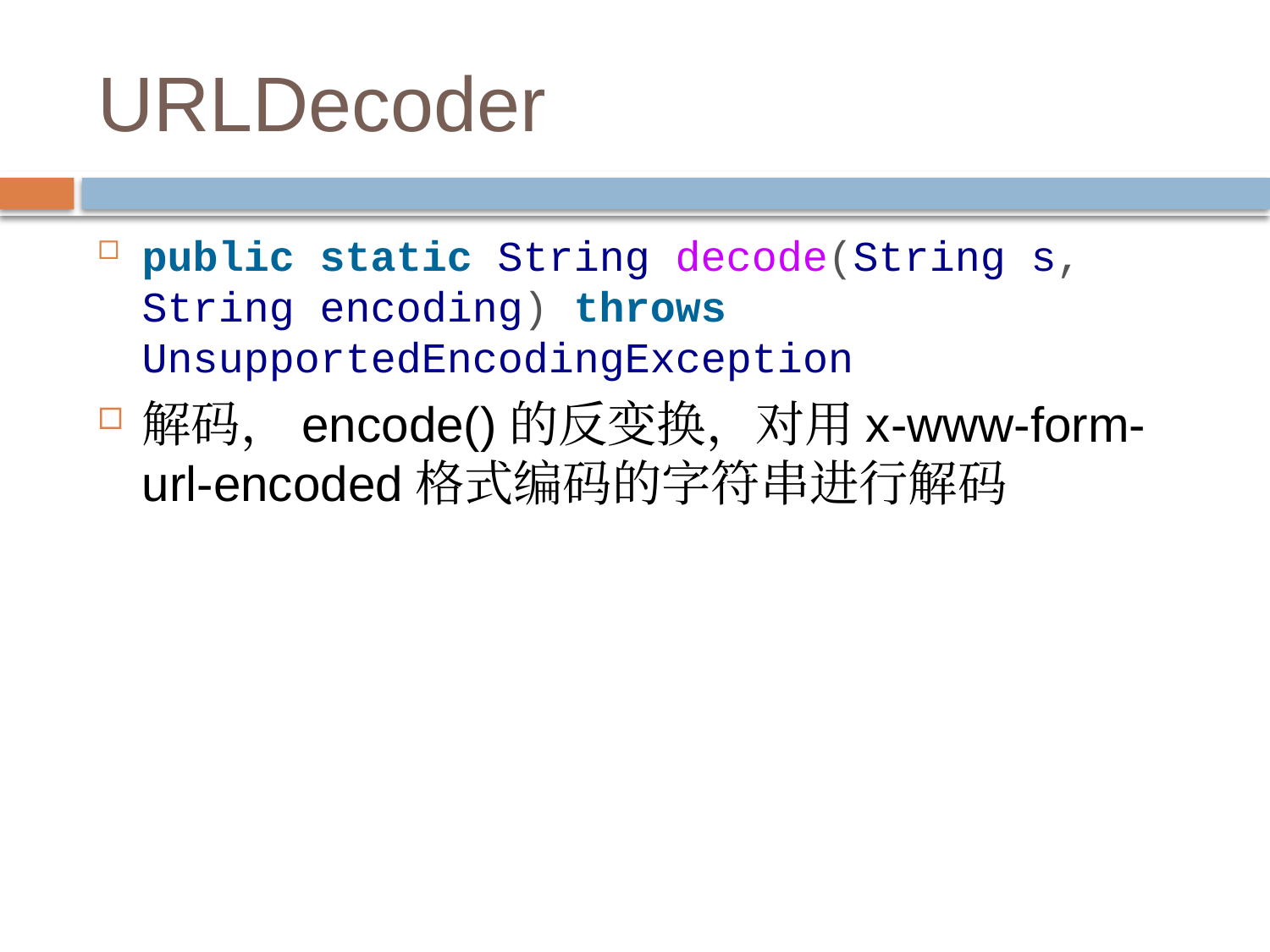

# URLDecoder

public static String decode(String s, String encoding) throws UnsupportedEncodingException
解码，encode()的反变换，对用x-www-form-url-encoded格式编码的字符串进行解码